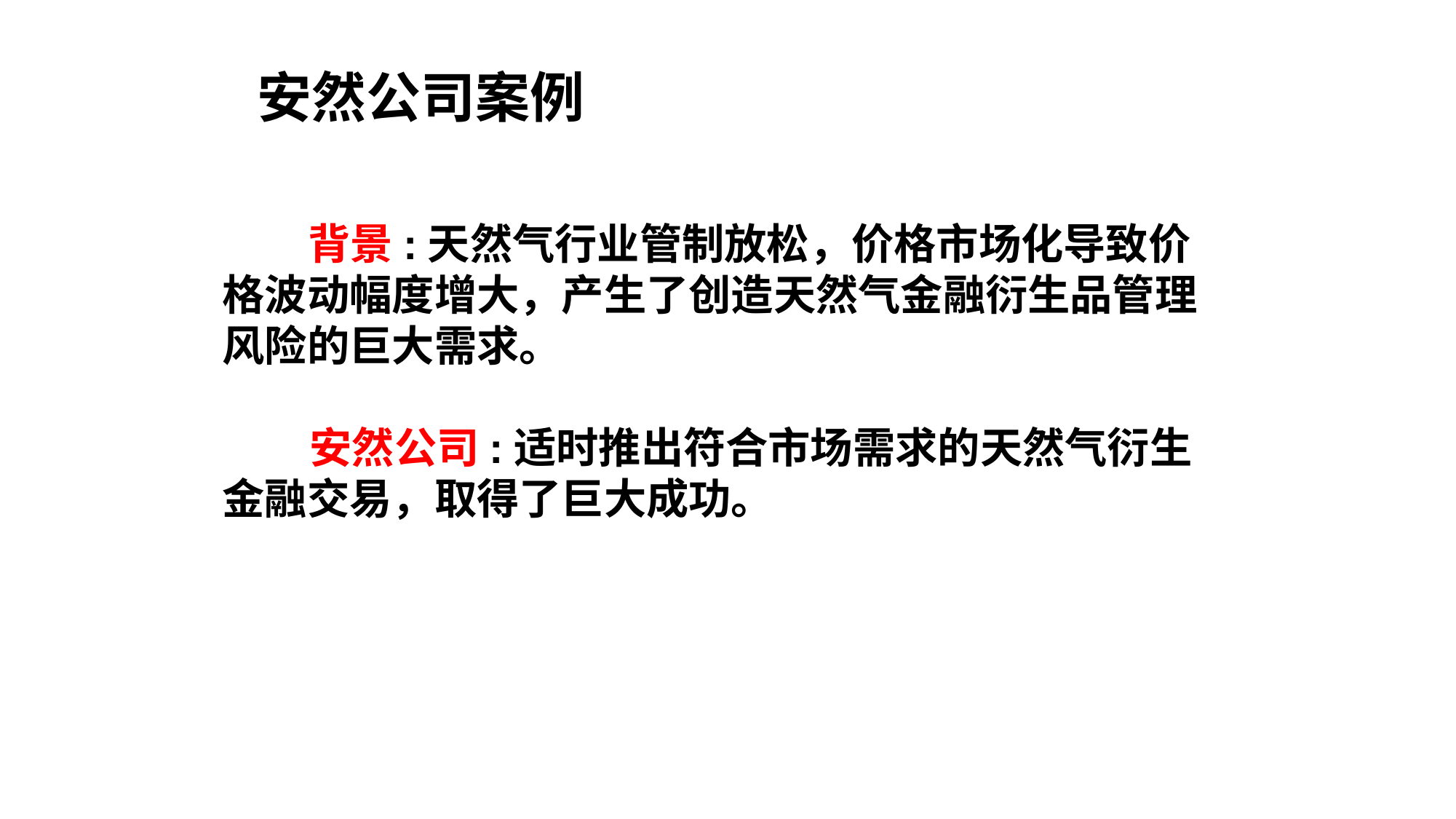

# 安然公司案例
        背景:天然气行业管制放松，价格市场化导致价格波动幅度增大，产生了创造天然气金融衍生品管理风险的巨大需求。

        安然公司:适时推出符合市场需求的天然气衍生金融交易，取得了巨大成功。